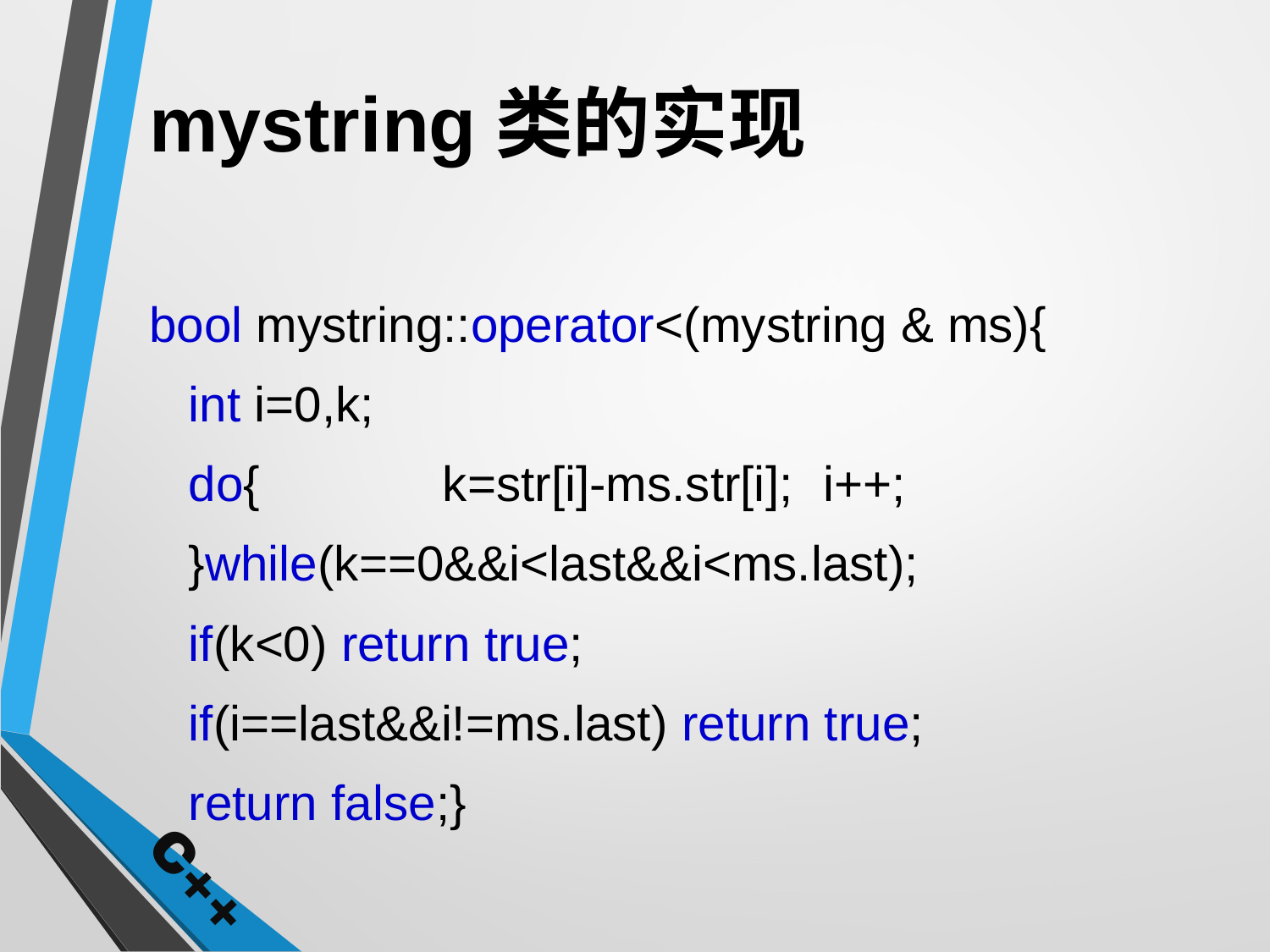

# mystring类的实现
bool mystring::operator<(mystring & ms){
	int i=0,k;
	do{		k=str[i]-ms.str[i];	i++;
	}while(k==0&&i<last&&i<ms.last);
	if(k<0) return true;
	if(i==last&&i!=ms.last) return true;
	return false;}